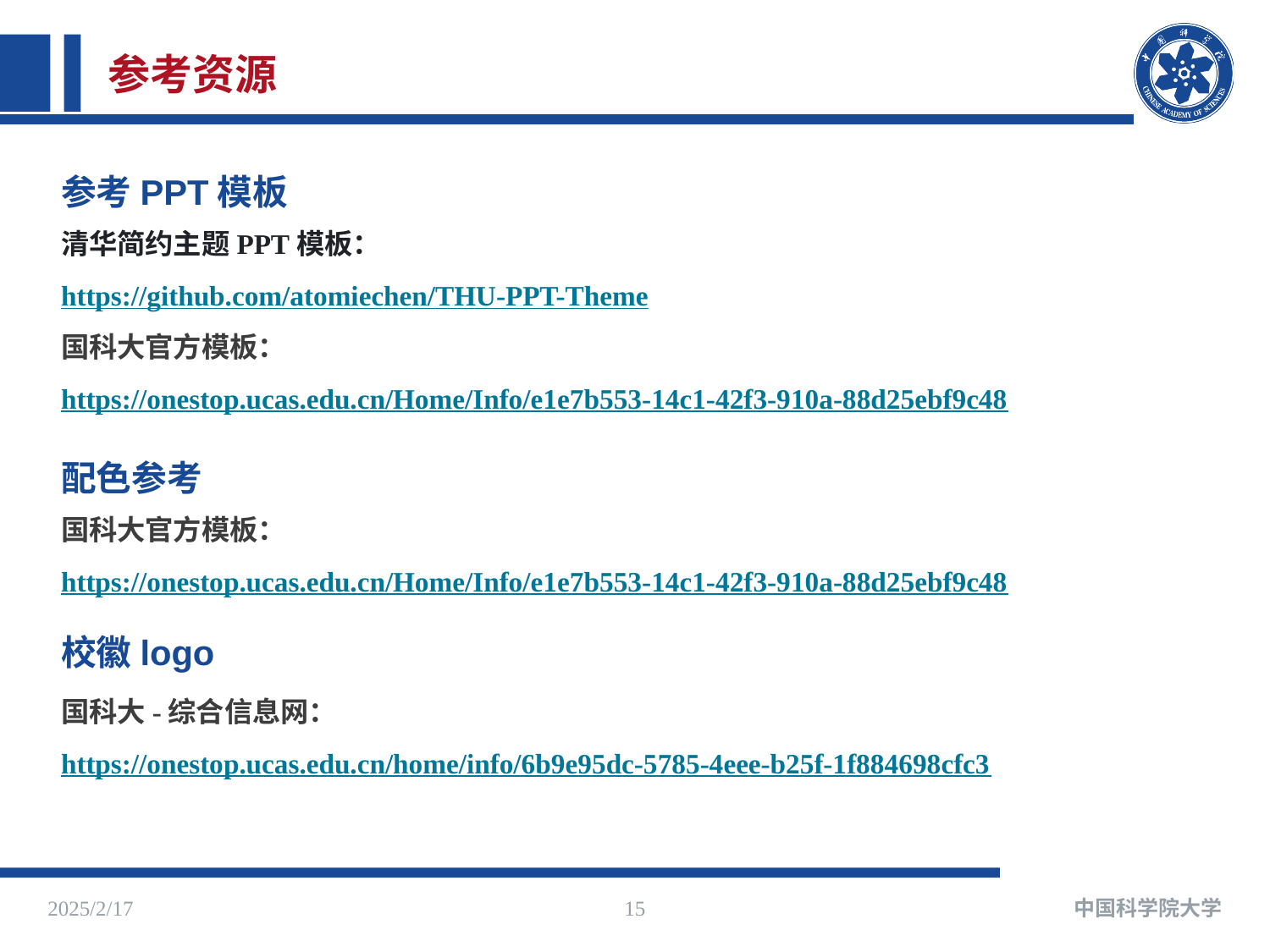

# 参考资源
参考PPT模板
清华简约主题PPT模板：
https://github.com/atomiechen/THU-PPT-Theme
国科大官方模板：
https://onestop.ucas.edu.cn/Home/Info/e1e7b553-14c1-42f3-910a-88d25ebf9c48
配色参考
国科大官方模板：
https://onestop.ucas.edu.cn/Home/Info/e1e7b553-14c1-42f3-910a-88d25ebf9c48
校徽logo
国科大-综合信息网：
https://onestop.ucas.edu.cn/home/info/6b9e95dc-5785-4eee-b25f-1f884698cfc3
2025/2/17
15
中国科学院大学